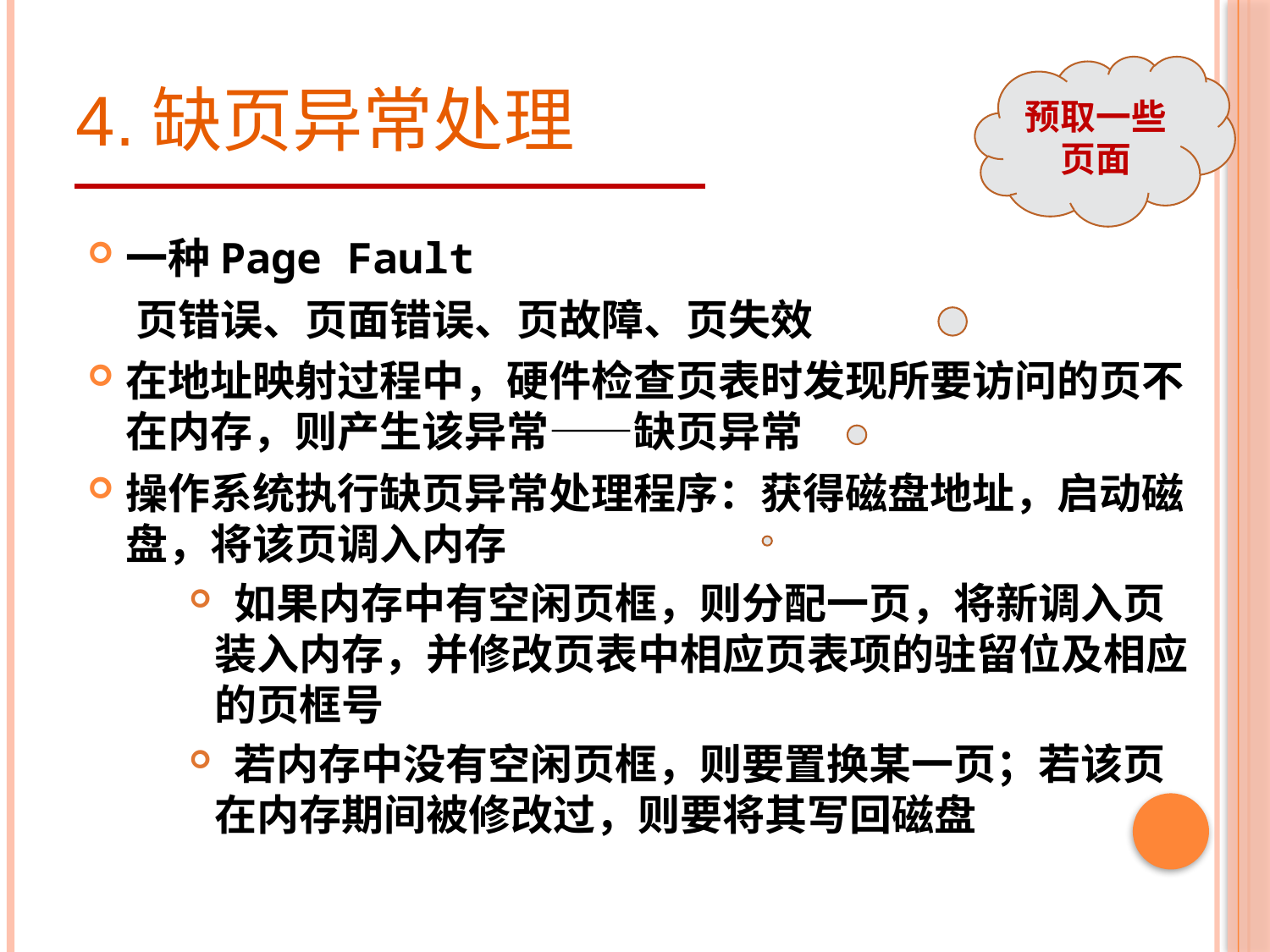

# 4.缺页异常处理
预取一些页面
一种Page Fault
    页错误、页面错误、页故障、页失效
在地址映射过程中，硬件检查页表时发现所要访问的页不在内存，则产生该异常——缺页异常
操作系统执行缺页异常处理程序：获得磁盘地址，启动磁盘，将该页调入内存
 如果内存中有空闲页框，则分配一页，将新调入页装入内存，并修改页表中相应页表项的驻留位及相应的页框号
 若内存中没有空闲页框，则要置换某一页；若该页在内存期间被修改过，则要将其写回磁盘